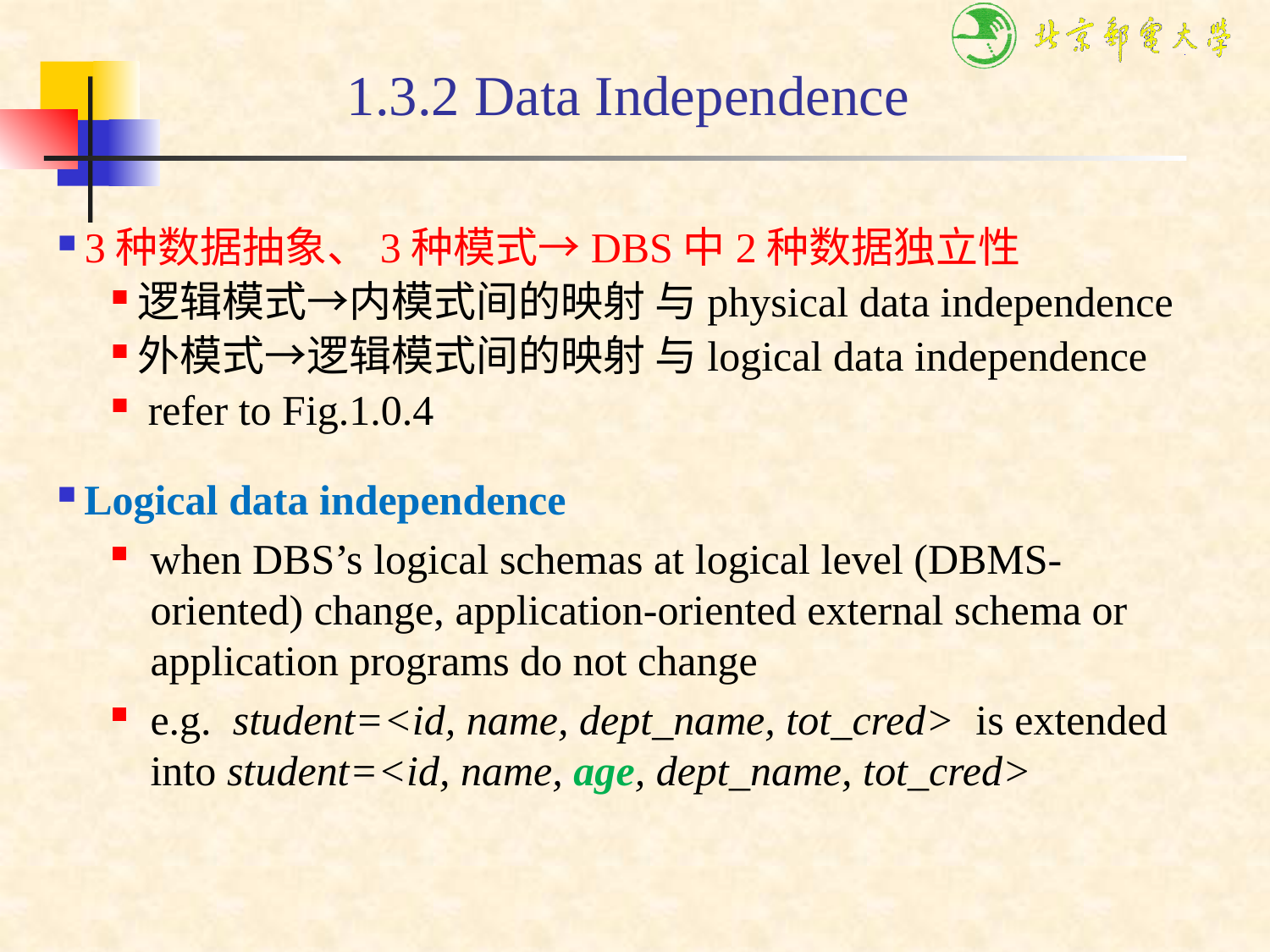

# 1.3.2 Data Independence
3种数据抽象、3种模式→DBS中2种数据独立性
逻辑模式→内模式间的映射 与physical data independence
外模式→逻辑模式间的映射 与logical data independence
 refer to Fig.1.0.4
Logical data independence
when DBS’s logical schemas at logical level (DBMS-oriented) change, application-oriented external schema or application programs do not change
e.g.  student=<id, name, dept_name, tot_cred>  is extended into student=<id, name, age, dept_name, tot_cred>
51